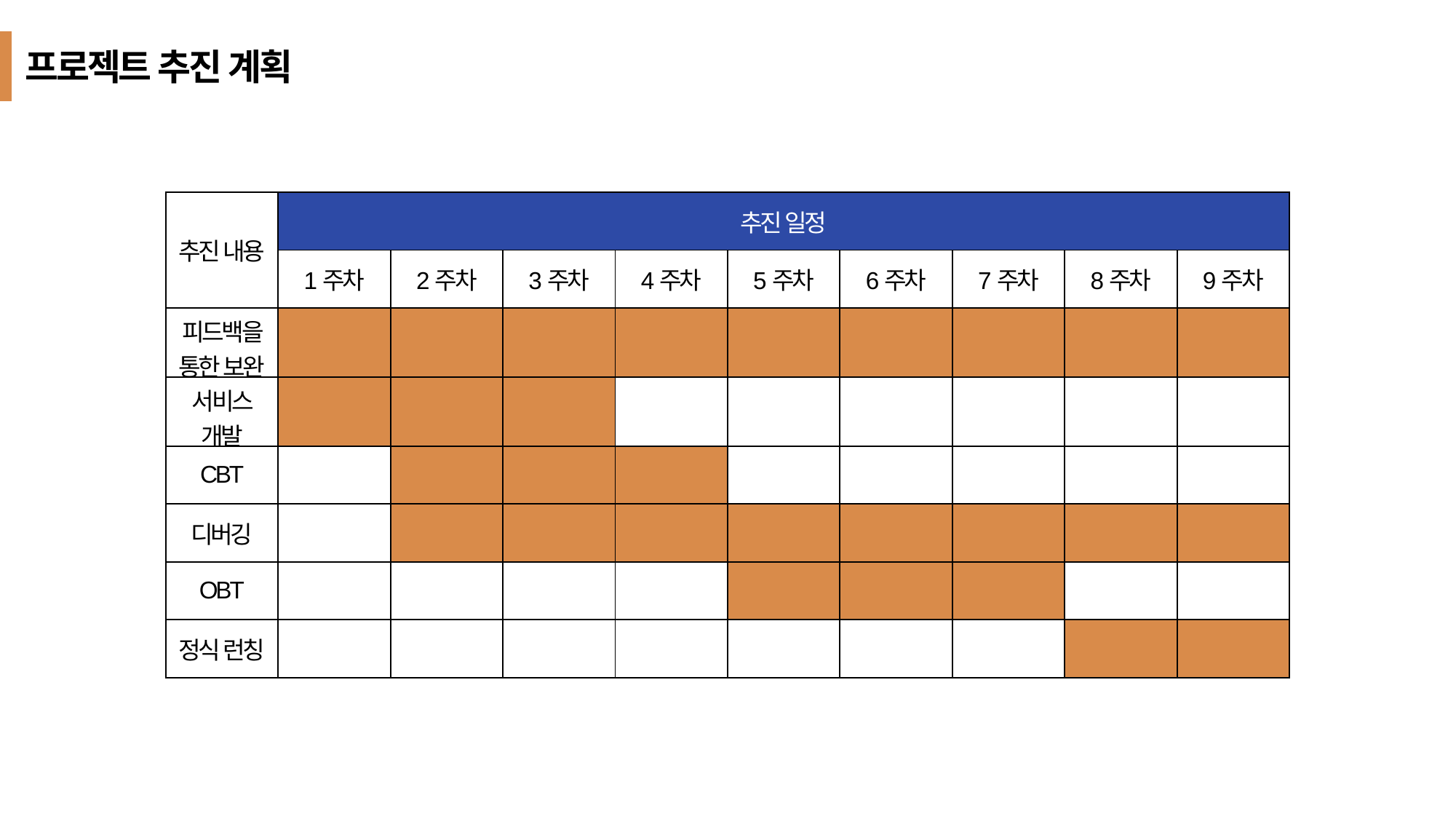

프로젝트 추진 계획
| 추진 내용 | 추진 일정 |  |  |  |  |  |  |  |  |
| --- | --- | --- | --- | --- | --- | --- | --- | --- | --- |
|  | 1주차 | 2주차 | 3주차 | 4주차 | 5주차 | 6주차 | 7주차 | 8주차 | 9주차 |
| 피드백을 통한 보완 |  |  |  |  |  |  |  |  |  |
| 서비스 개발 |  |  |  |  |  |  |  |  |  |
| CBT |  |  |  |  |  |  |  |  |  |
| 디버깅 |  |  |  |  |  |  |  |  |  |
| OBT |  |  |  |  |  |  |  |  |  |
| 정식 런칭 |  |  |  |  |  |  |  |  |  |